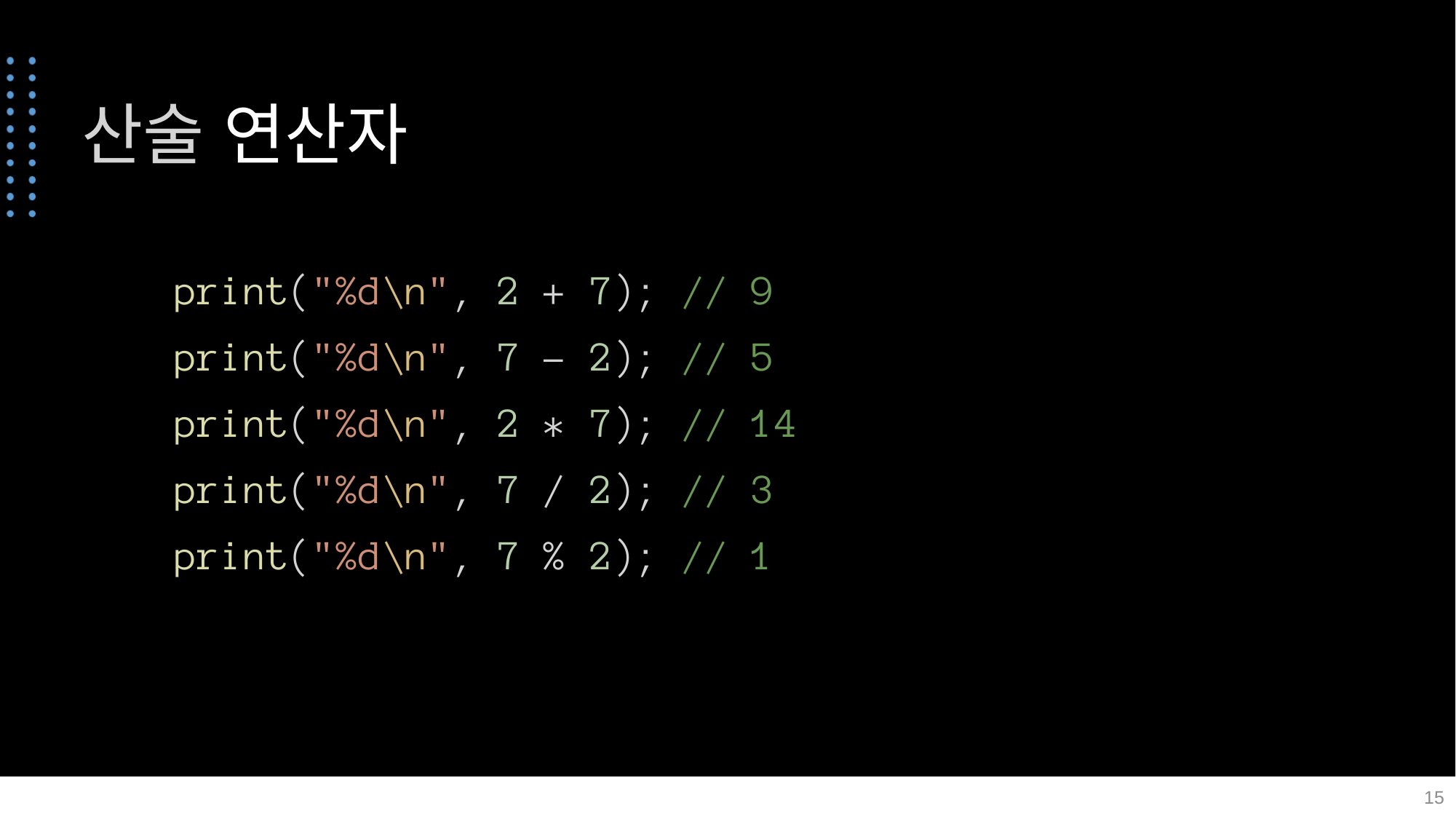

# 산술 연산자
    print("%d\n", 2 + 7); // 9
    print("%d\n", 7 - 2); // 5
    print("%d\n", 2 * 7); // 14
    print("%d\n", 7 / 2); // 3
    print("%d\n", 7 % 2); // 1

15